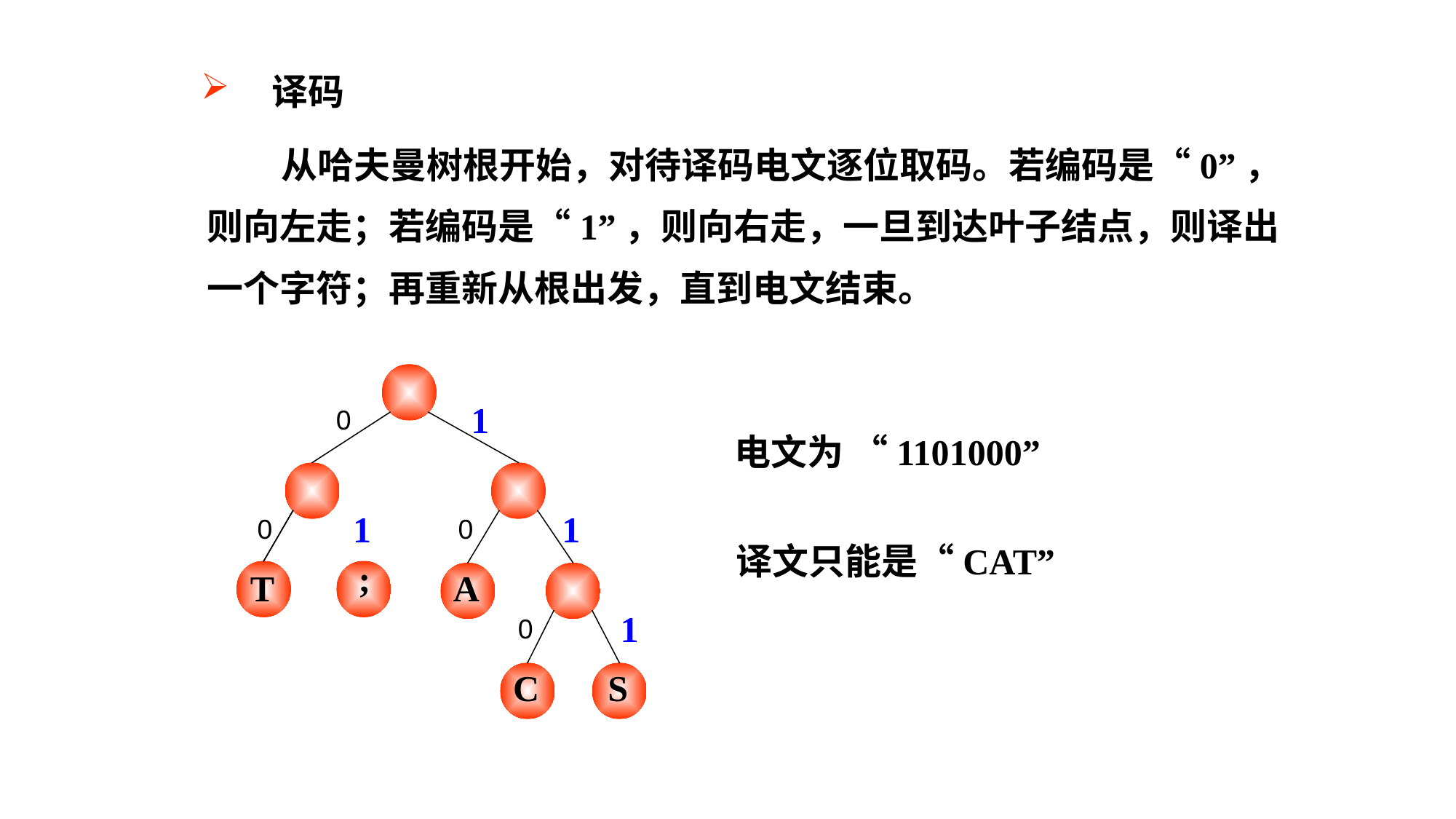

译码
        从哈夫曼树根开始，对待译码电文逐位取码。若编码是“0”，
则向左走；若编码是“1”，则向右走，一旦到达叶子结点，则译出
一个字符；再重新从根出发，直到电文结束。

1
0

1
1
0
0
 ;

 T
 A

1
0
 C

 S

电文为 “1101000”
译文只能是“CAT”